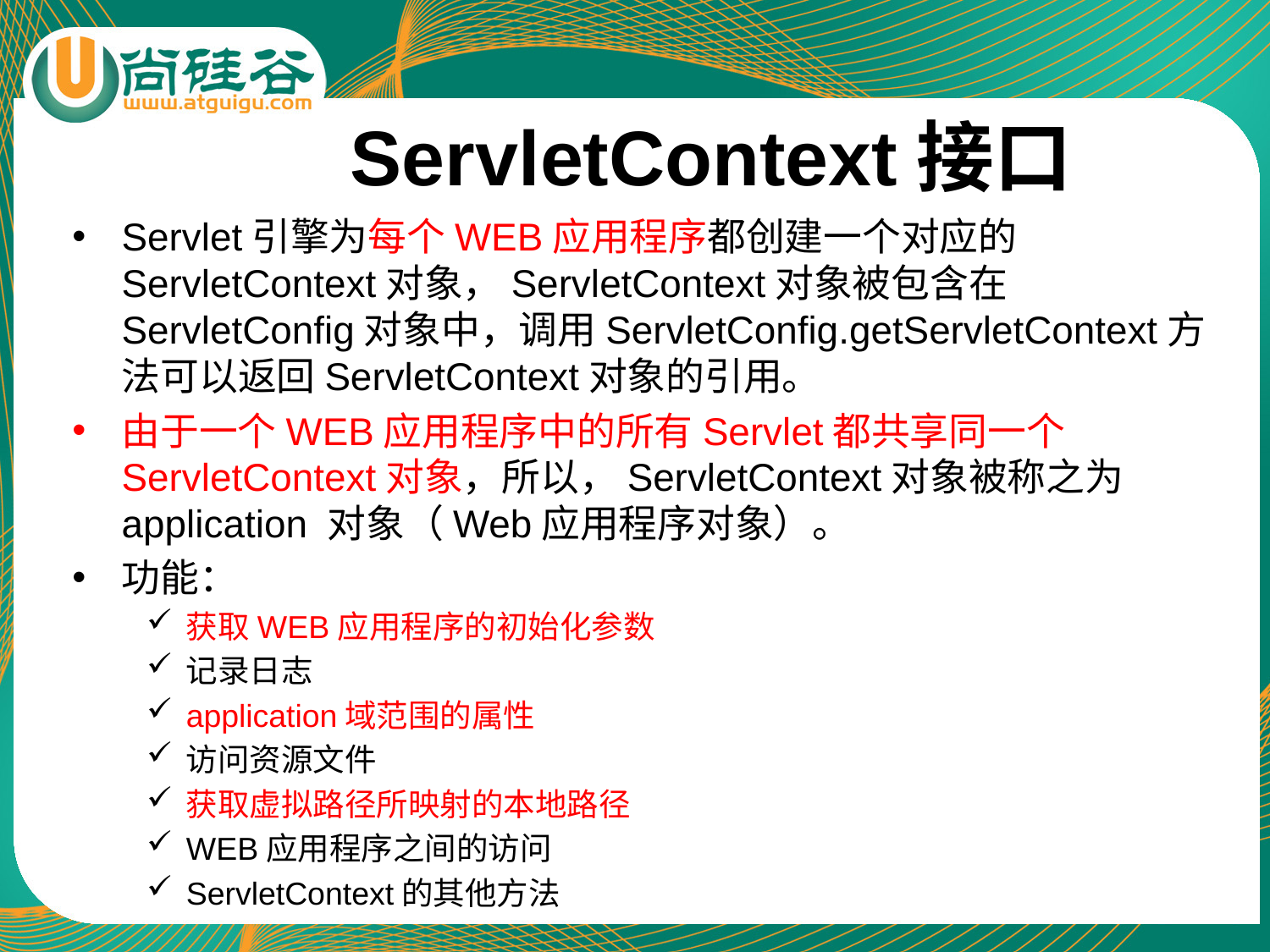

# ServletContext接口
Servlet引擎为每个WEB应用程序都创建一个对应的ServletContext对象，ServletContext对象被包含在ServletConfig对象中，调用ServletConfig.getServletContext方法可以返回ServletContext对象的引用。
由于一个WEB应用程序中的所有Servlet都共享同一个ServletContext对象，所以，ServletContext对象被称之为 application 对象（Web应用程序对象）。
功能：
获取WEB应用程序的初始化参数
记录日志
application域范围的属性
访问资源文件
获取虚拟路径所映射的本地路径
WEB应用程序之间的访问
ServletContext的其他方法